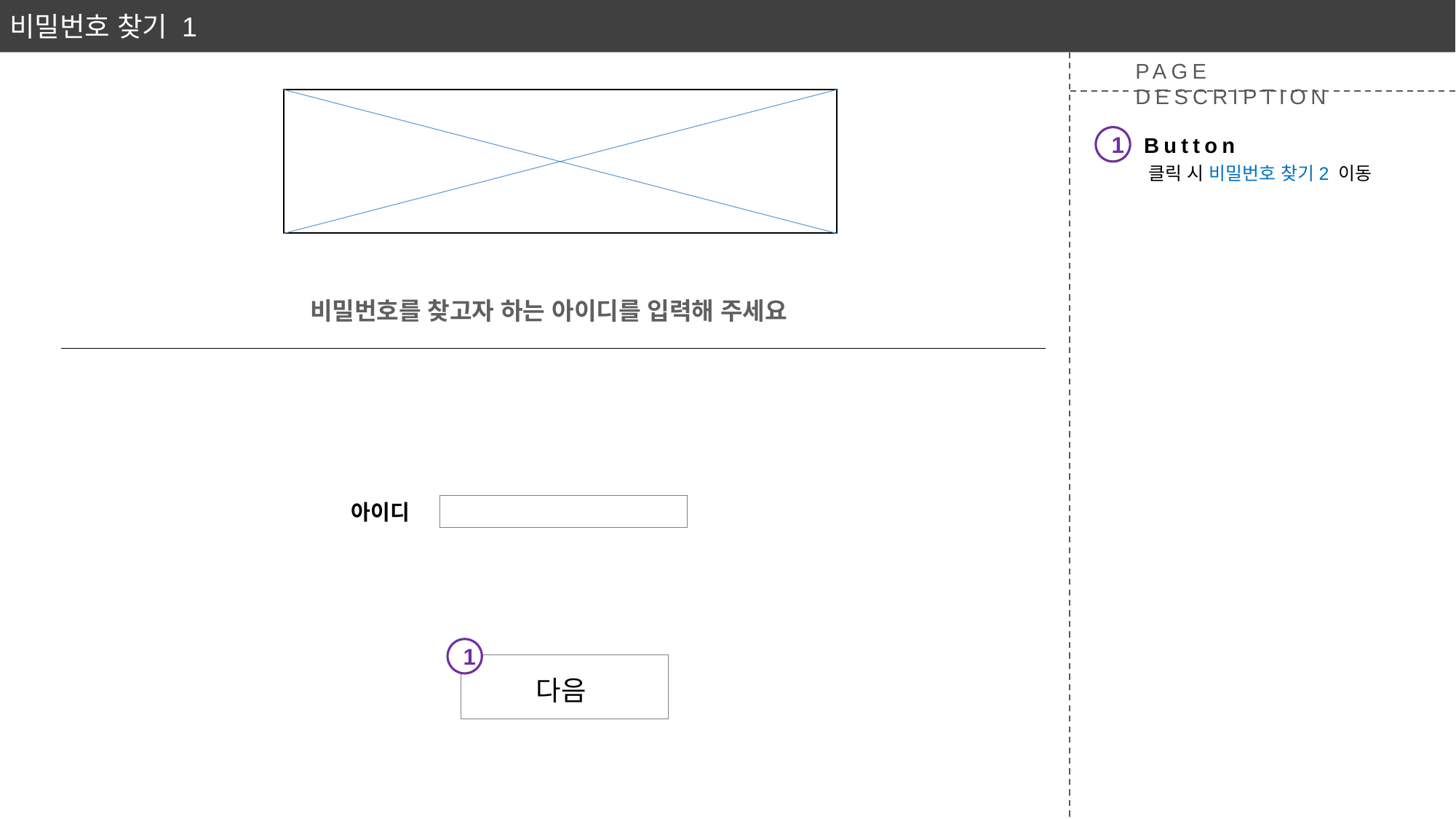

비밀번호 찾기 1
PAGE DESCRIPTION

Button
1
클릭 시 비밀번호 찾기2 이동
비밀번호를 찾고자 하는 아이디를 입력해 주세요
아이디

1

다음